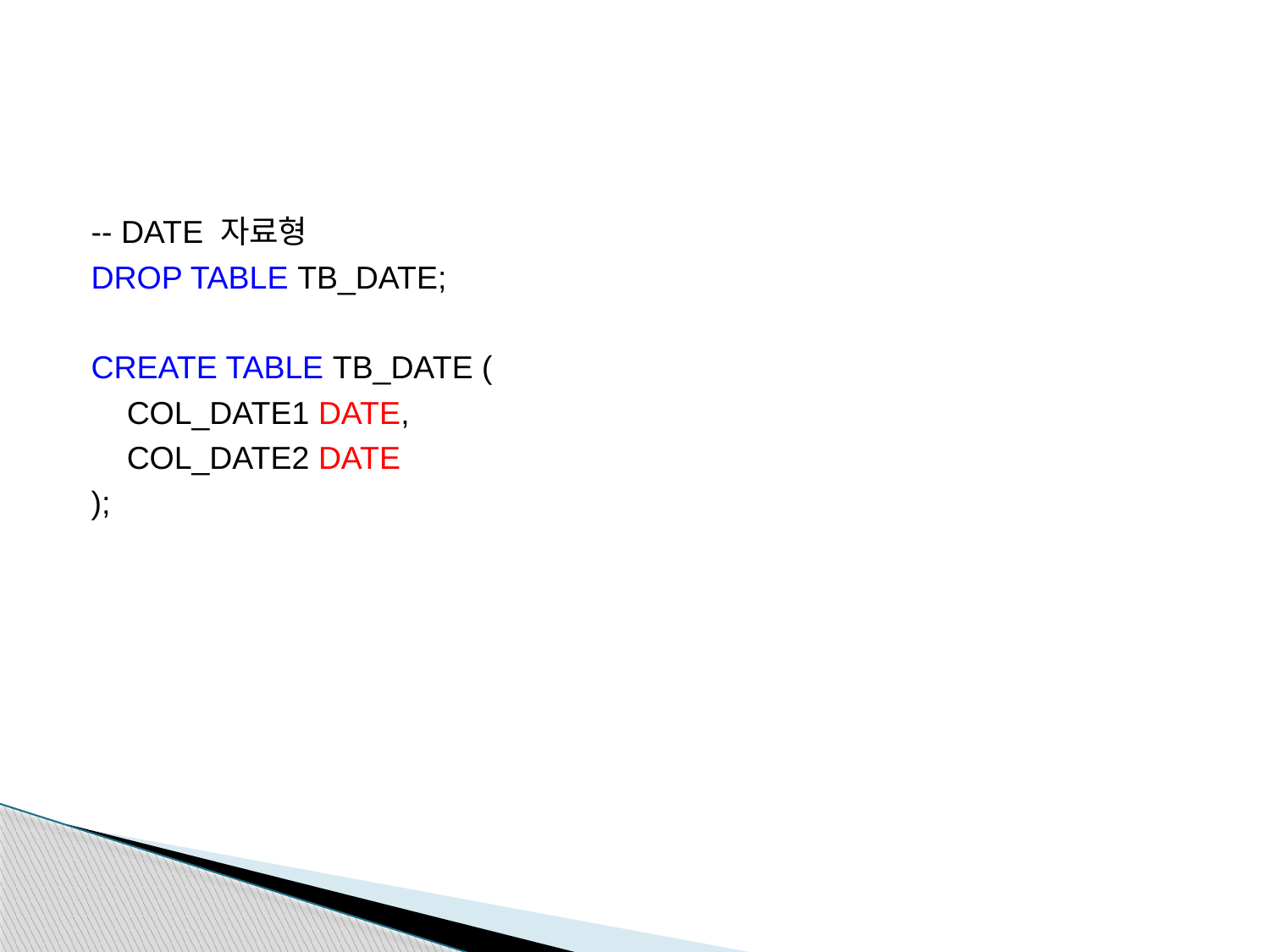

-- DATE 자료형
DROP TABLE TB_DATE;

CREATE TABLE TB_DATE (
    COL_DATE1 DATE,
    COL_DATE2 DATE
);